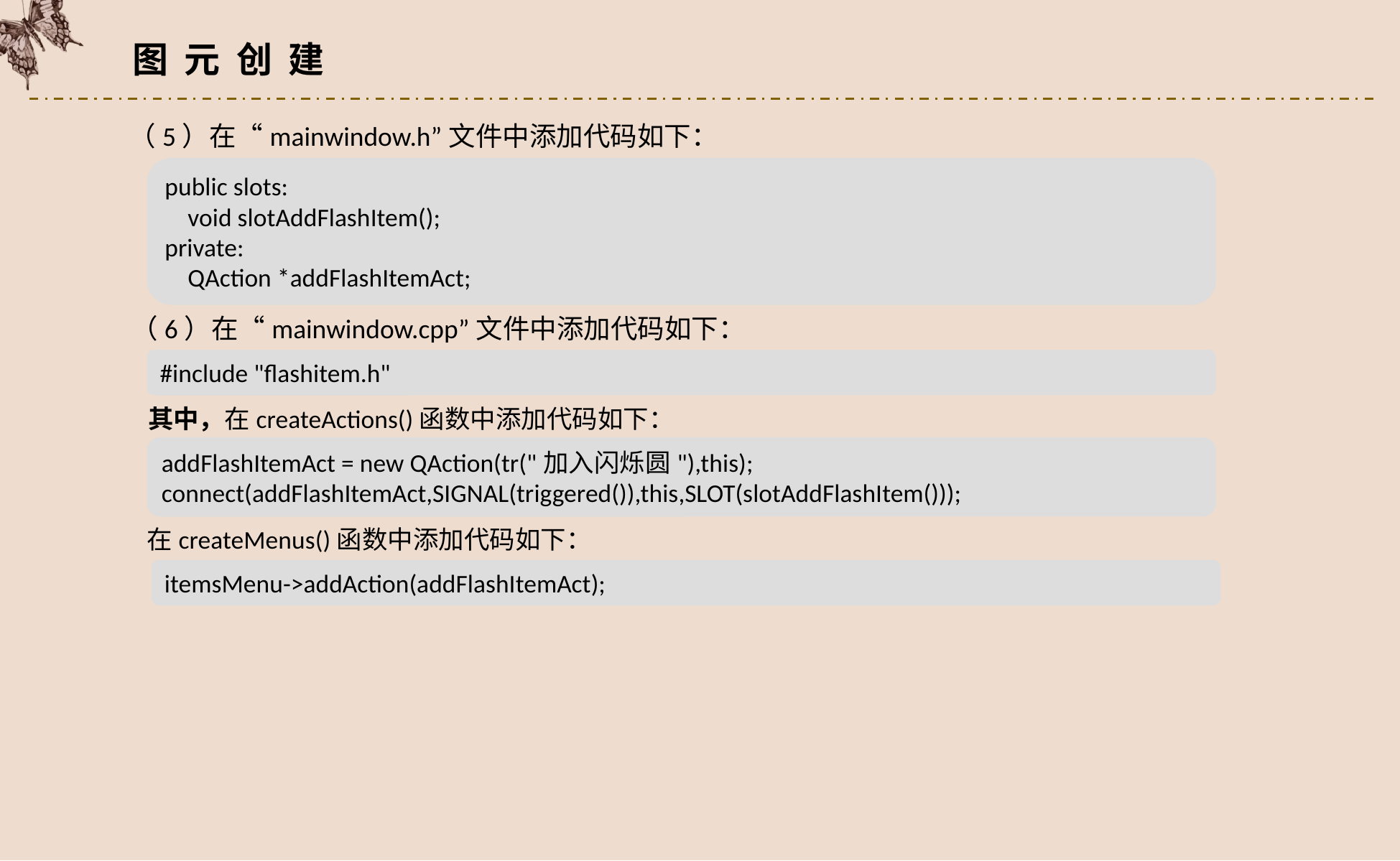

图  元  创  建
（5）在“mainwindow.h”文件中添加代码如下：
public slots:
    void slotAddFlashItem();
private:
    QAction *addFlashItemAct;
（6）在“mainwindow.cpp”文件中添加代码如下：
#include "flashitem.h"
其中，在createActions()函数中添加代码如下：
addFlashItemAct = new QAction(tr("加入闪烁圆"),this);
connect(addFlashItemAct,SIGNAL(triggered()),this,SLOT(slotAddFlashItem()));
在createMenus()函数中添加代码如下：
itemsMenu->addAction(addFlashItemAct);